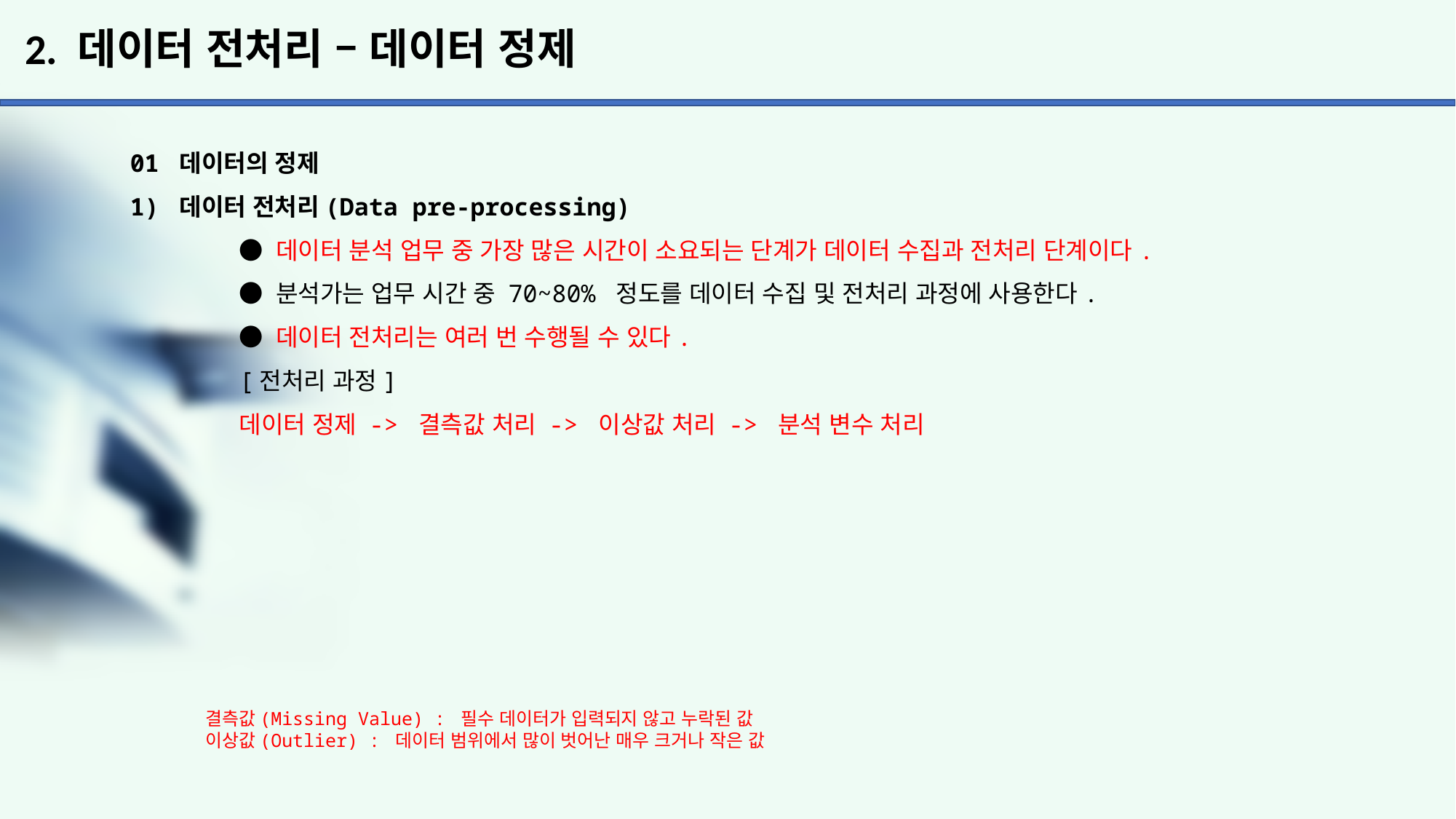

# 2. 데이터 전처리 – 데이터 정제
01 데이터의 정제
1) 데이터 전처리(Data pre-processing)
	● 데이터 분석 업무 중 가장 많은 시간이 소요되는 단계가 데이터 수집과 전처리 단계이다.
	● 분석가는 업무 시간 중 70~80% 정도를 데이터 수집 및 전처리 과정에 사용한다.
	● 데이터 전처리는 여러 번 수행될 수 있다.
	[전처리 과정]
	데이터 정제 -> 결측값 처리 -> 이상값 처리 -> 분석 변수 처리
결측값(Missing Value) : 필수 데이터가 입력되지 않고 누락된 값
이상값(Outlier) : 데이터 범위에서 많이 벗어난 매우 크거나 작은 값